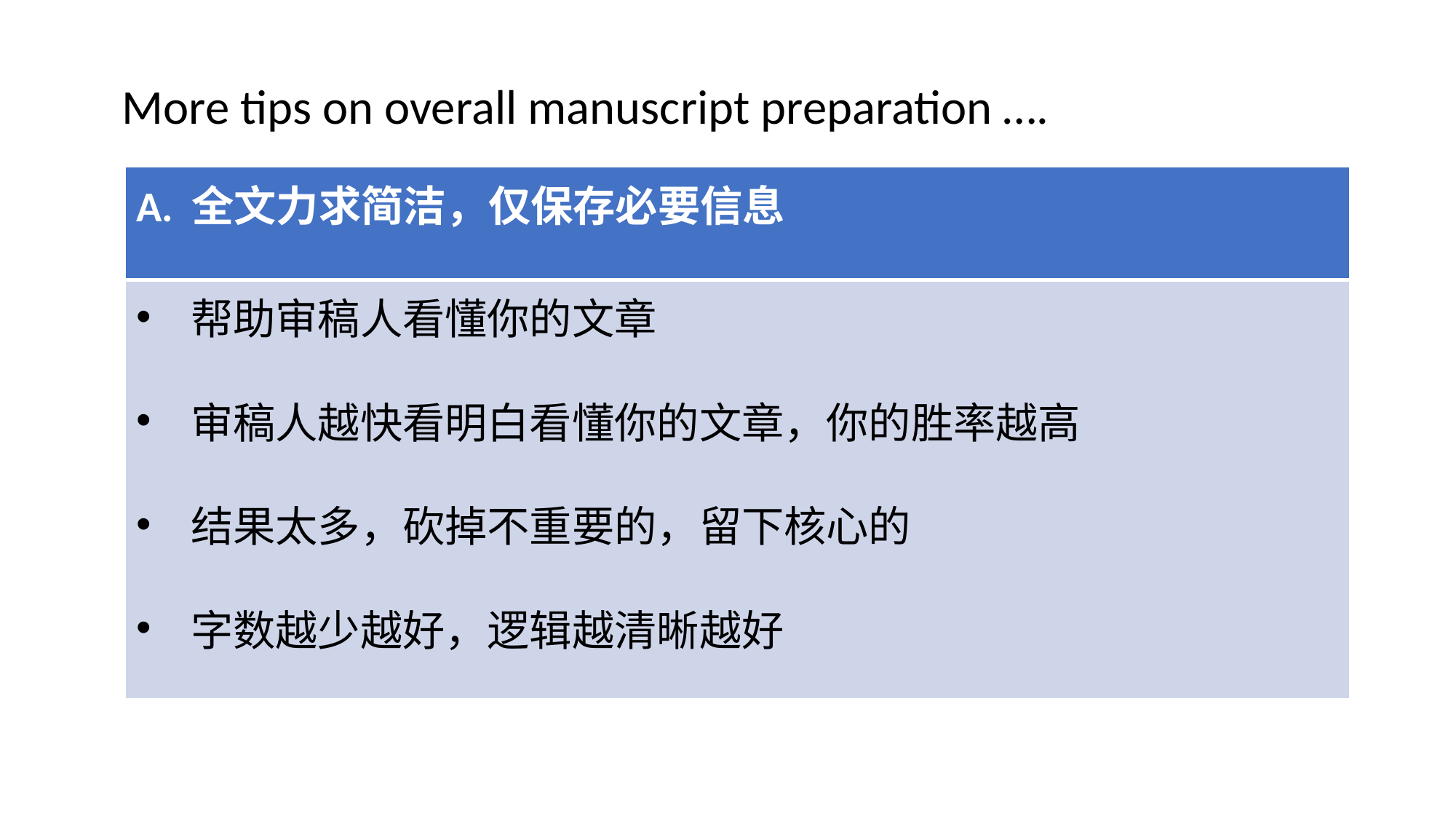

More tips on overall manuscript preparation ….
| A. 全文力求简洁，仅保存必要信息 |
| --- |
| 帮助审稿人看懂你的文章 审稿人越快看明白看懂你的文章，你的胜率越高 结果太多，砍掉不重要的，留下核心的 字数越少越好，逻辑越清晰越好 |